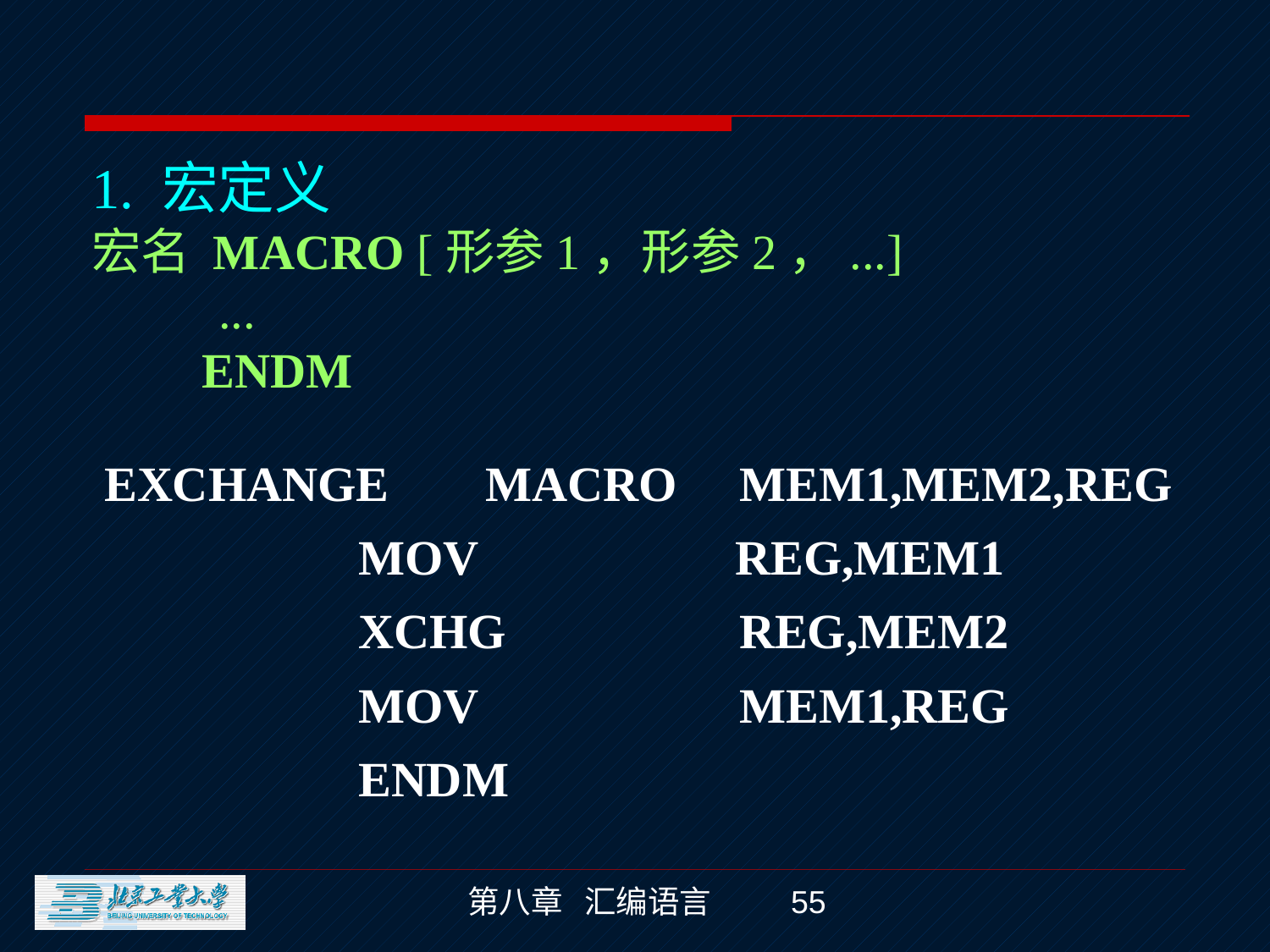

1. 宏定义
宏名 MACRO [形参1，形参2，...]
	...
         ENDM
EXCHANGE	MACRO 	MEM1,MEM2,REG
		MOV		          REG,MEM1
		XCHG		REG,MEM2
		MOV 		MEM1,REG
		ENDM